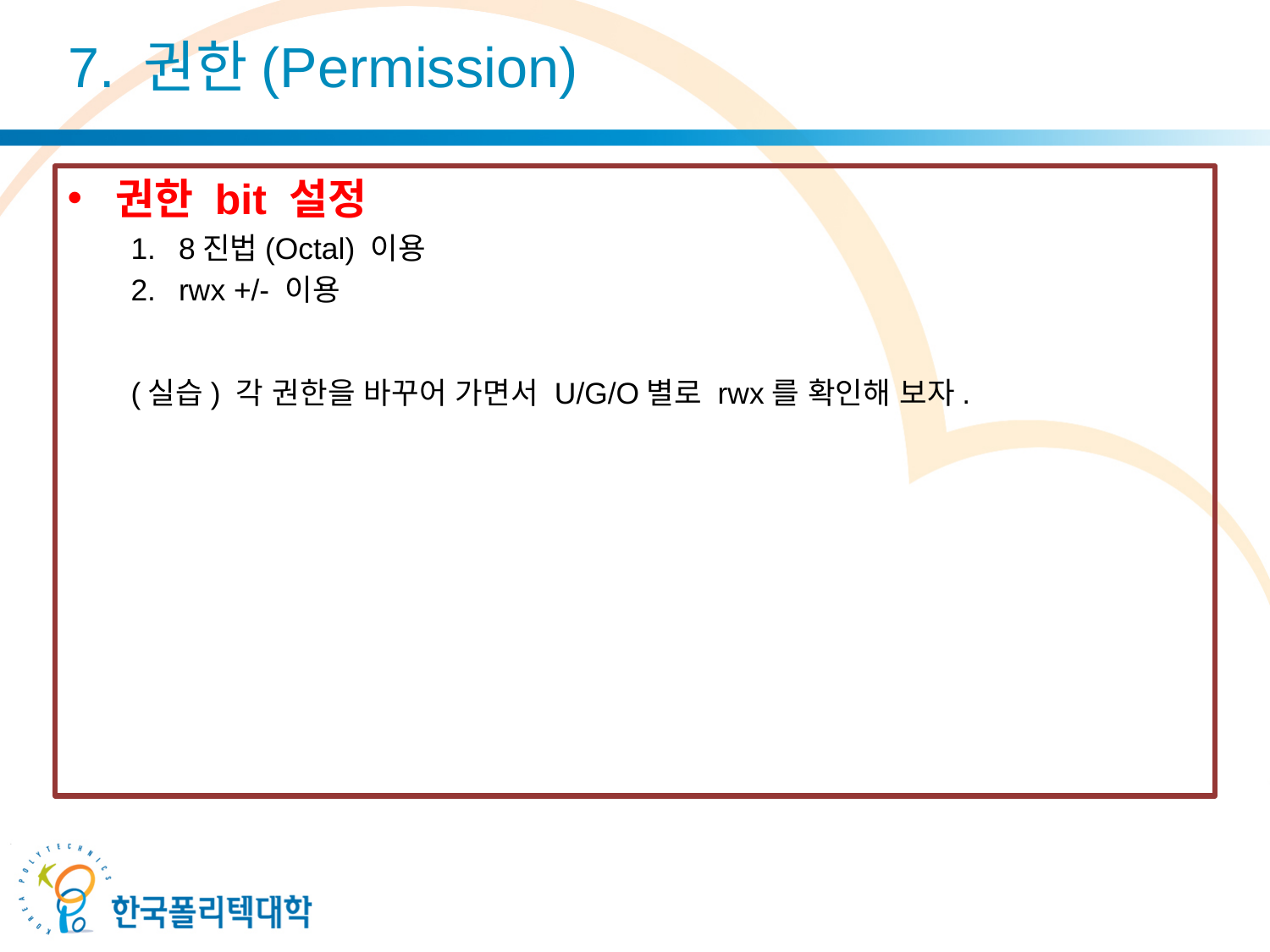

# 7. 권한(Permission)
권한 bit 설정
8진법(Octal) 이용
rwx +/- 이용

(실습) 각 권한을 바꾸어 가면서 U/G/O별로 rwx를 확인해 보자.